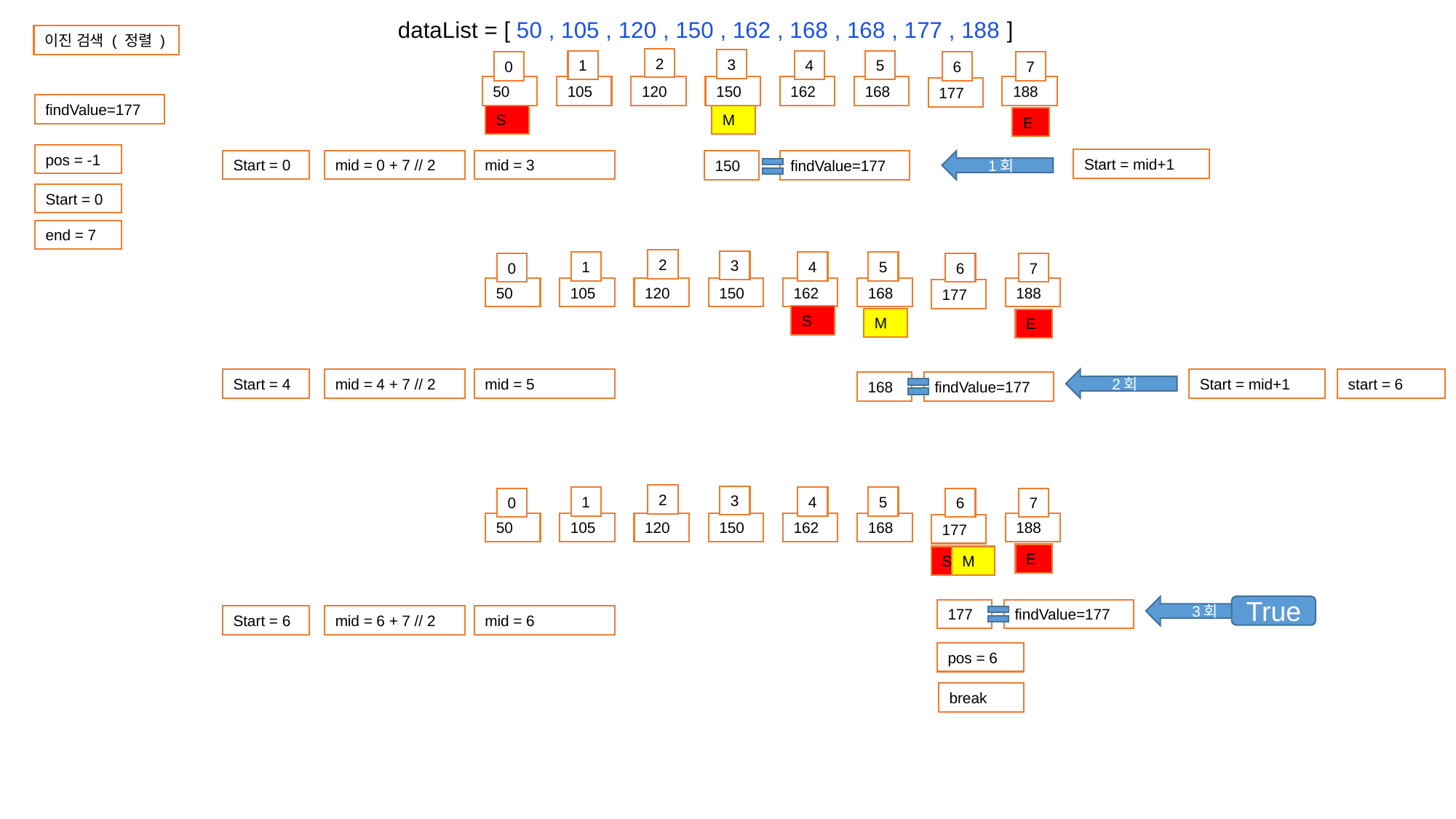

dataList = [ 50 , 105 , 120 , 150 , 162 , 168 , 168 , 177 , 188 ]
이진 검색 ( 정렬 )
2
3
4
5
1
0
6
7
188
168
150
162
50
105
120
177
findValue=177
S
M
E
pos = -1
Start = mid+1
mid = 3
Start = 0
mid = 0 + 7 // 2
1회
150
findValue=177

Start = 0
end = 7
2
3
4
5
1
0
6
7
188
168
150
162
50
105
120
177
S
M
E
start = 6
Start = mid+1
mid = 5
2회
Start = 4
mid = 4 + 7 // 2
168
findValue=177

2
3
4
5
1
0
6
7
188
168
150
162
50
105
120
177
E
S
M
True
3회
177
findValue=177

mid = 6
Start = 6
mid = 6 + 7 // 2
pos = 6
break